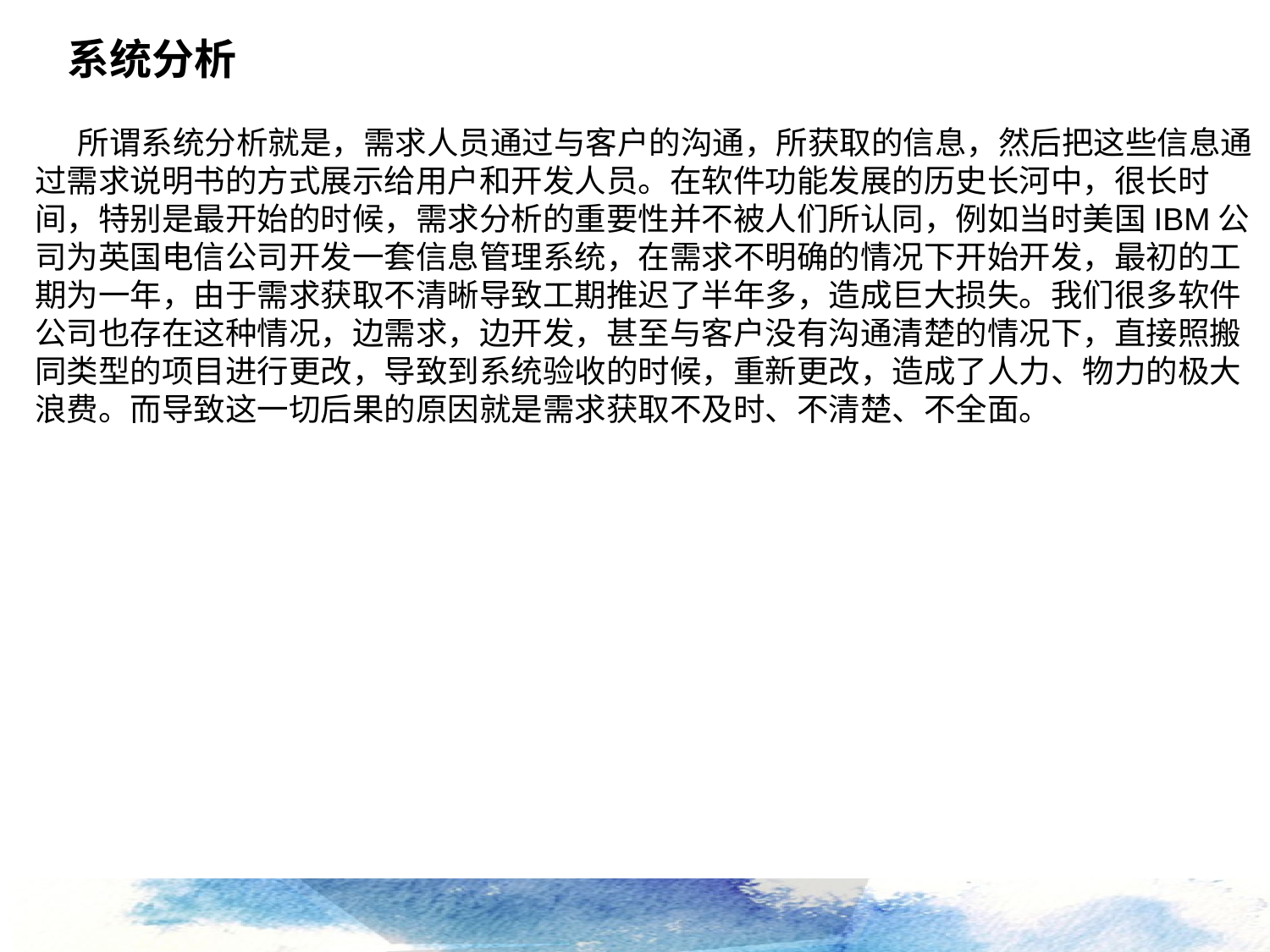

系统分析
所谓系统分析就是，需求人员通过与客户的沟通，所获取的信息，然后把这些信息通过需求说明书的方式展示给用户和开发人员。在软件功能发展的历史长河中，很长时间，特别是最开始的时候，需求分析的重要性并不被人们所认同，例如当时美国IBM公司为英国电信公司开发一套信息管理系统，在需求不明确的情况下开始开发，最初的工期为一年，由于需求获取不清晰导致工期推迟了半年多，造成巨大损失。我们很多软件公司也存在这种情况，边需求，边开发，甚至与客户没有沟通清楚的情况下，直接照搬同类型的项目进行更改，导致到系统验收的时候，重新更改，造成了人力、物力的极大浪费。而导致这一切后果的原因就是需求获取不及时、不清楚、不全面。